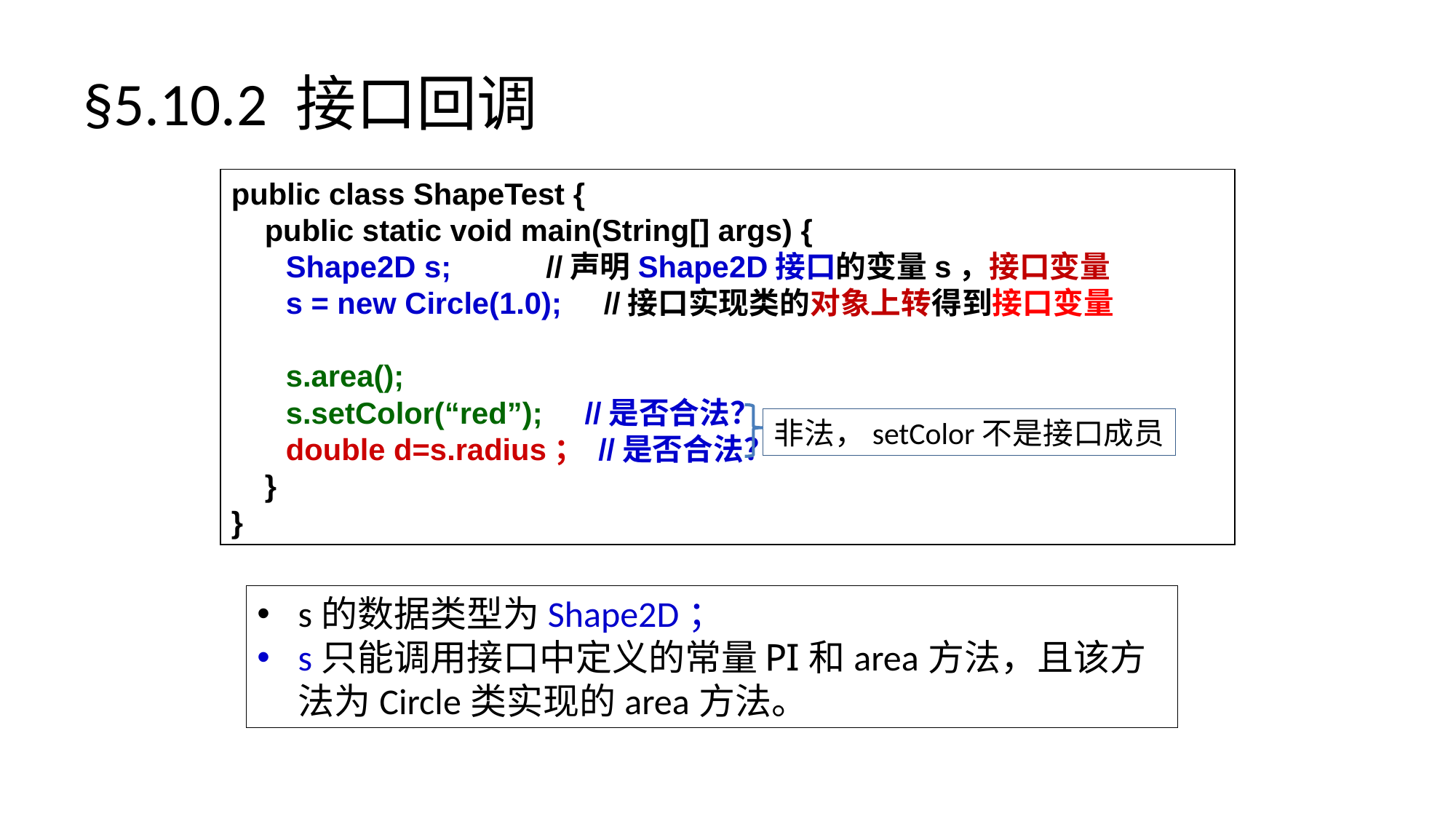

# §5.10.2 接口回调
public class ShapeTest {
    public static void main(String[] args) {
Shape2D s;	     //声明Shape2D接口的变量s，接口变量
s = new Circle(1.0);     //接口实现类的对象上转得到接口变量

s.area();
s.setColor(“red”);     //是否合法？
double d=s.radius； //是否合法？
    }
}

非法，setColor不是接口成员
s的数据类型为Shape2D；
s只能调用接口中定义的常量PI和area方法，且该方法为Circle类实现的area方法。
96